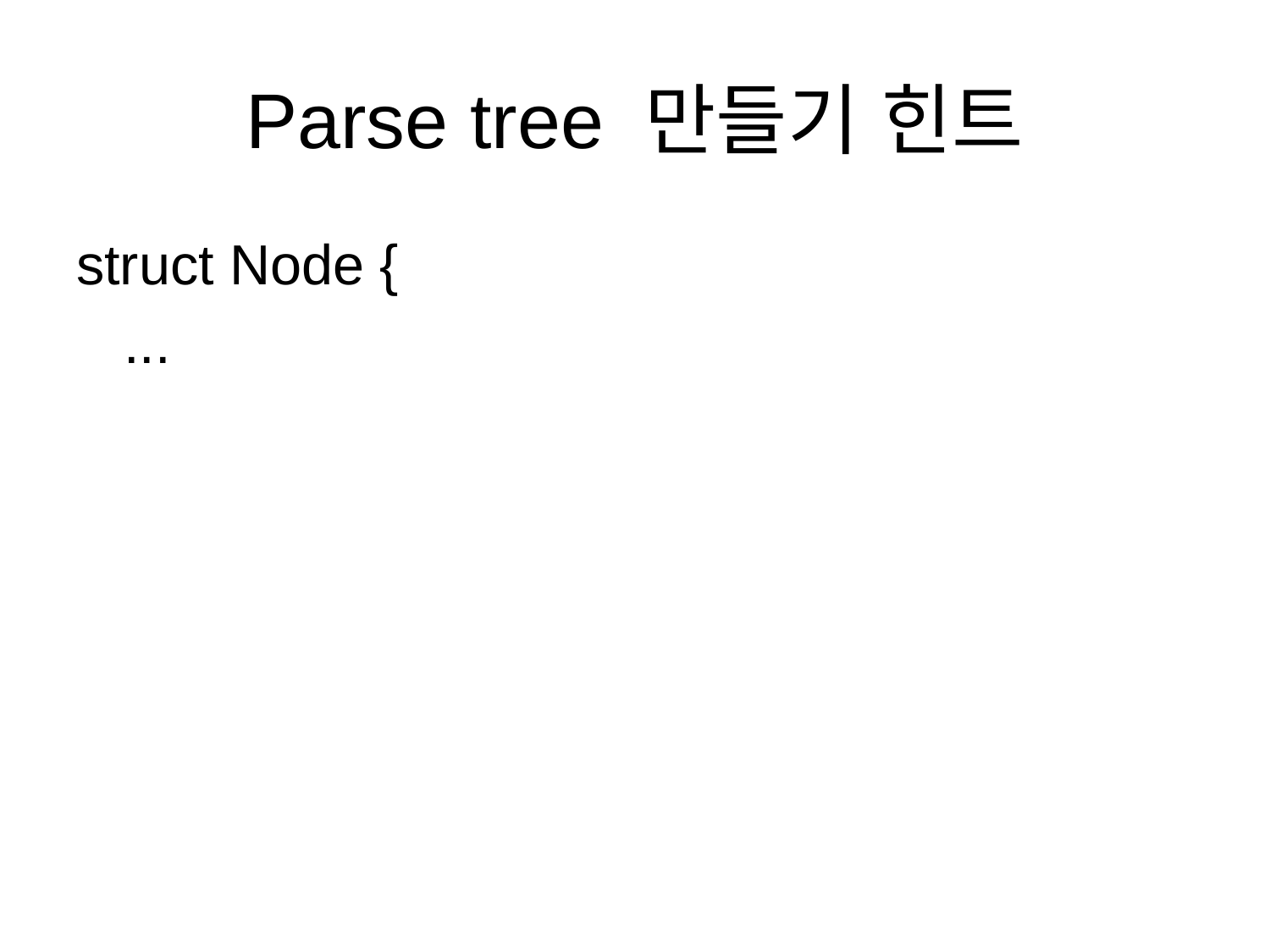

# Parse tree 만들기 힌트
struct Node {
	...